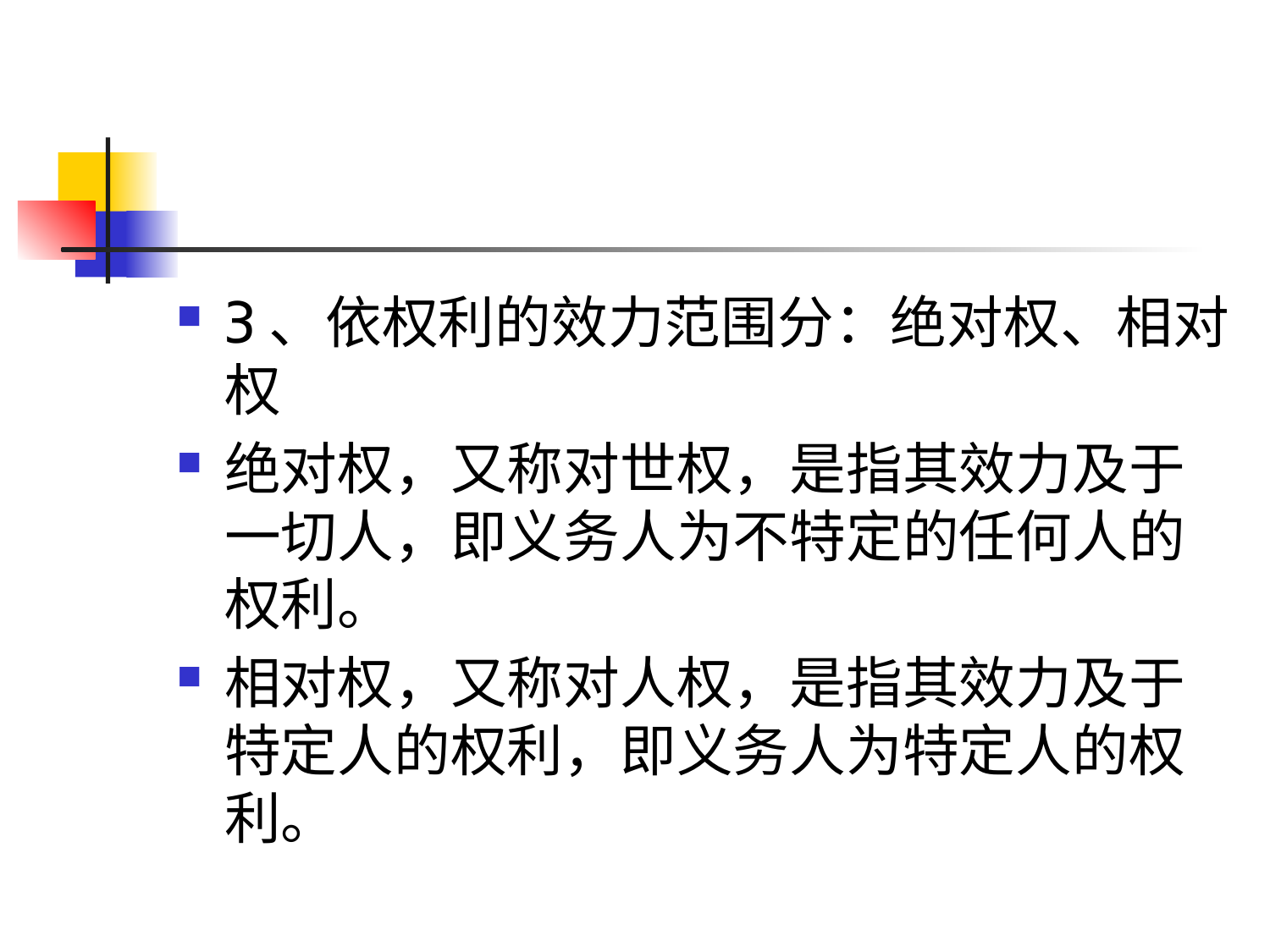

#
3、依权利的效力范围分：绝对权、相对权
绝对权，又称对世权，是指其效力及于一切人，即义务人为不特定的任何人的权利。
相对权，又称对人权，是指其效力及于特定人的权利，即义务人为特定人的权利。